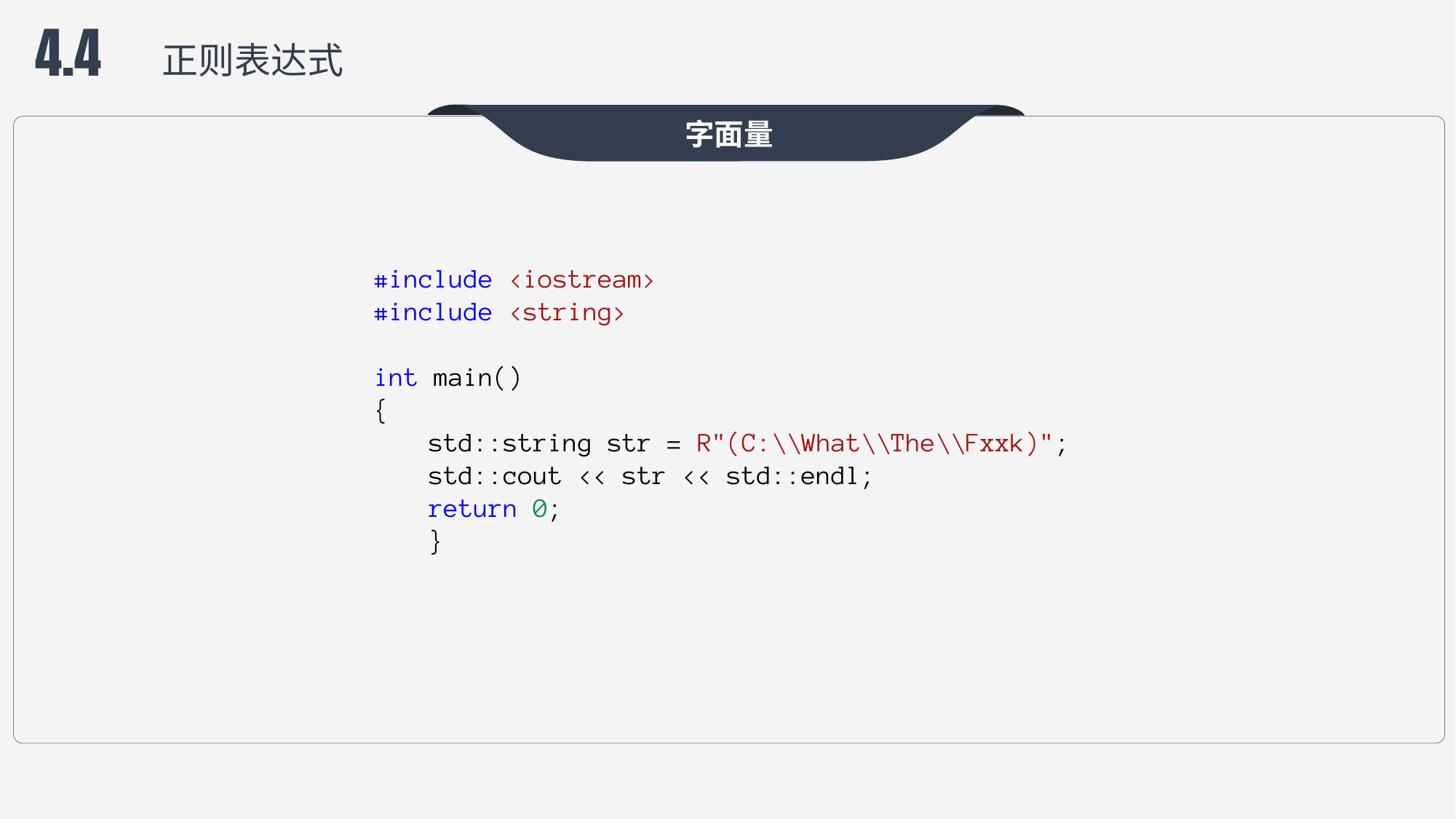

4.4
正则表达式

字面量

#include <iostream>
#include <string>
int main()
{
std::string str = R"(C:\\What\\The\\Fxxk)";
std::cout << str << std::endl;
return 0;
}